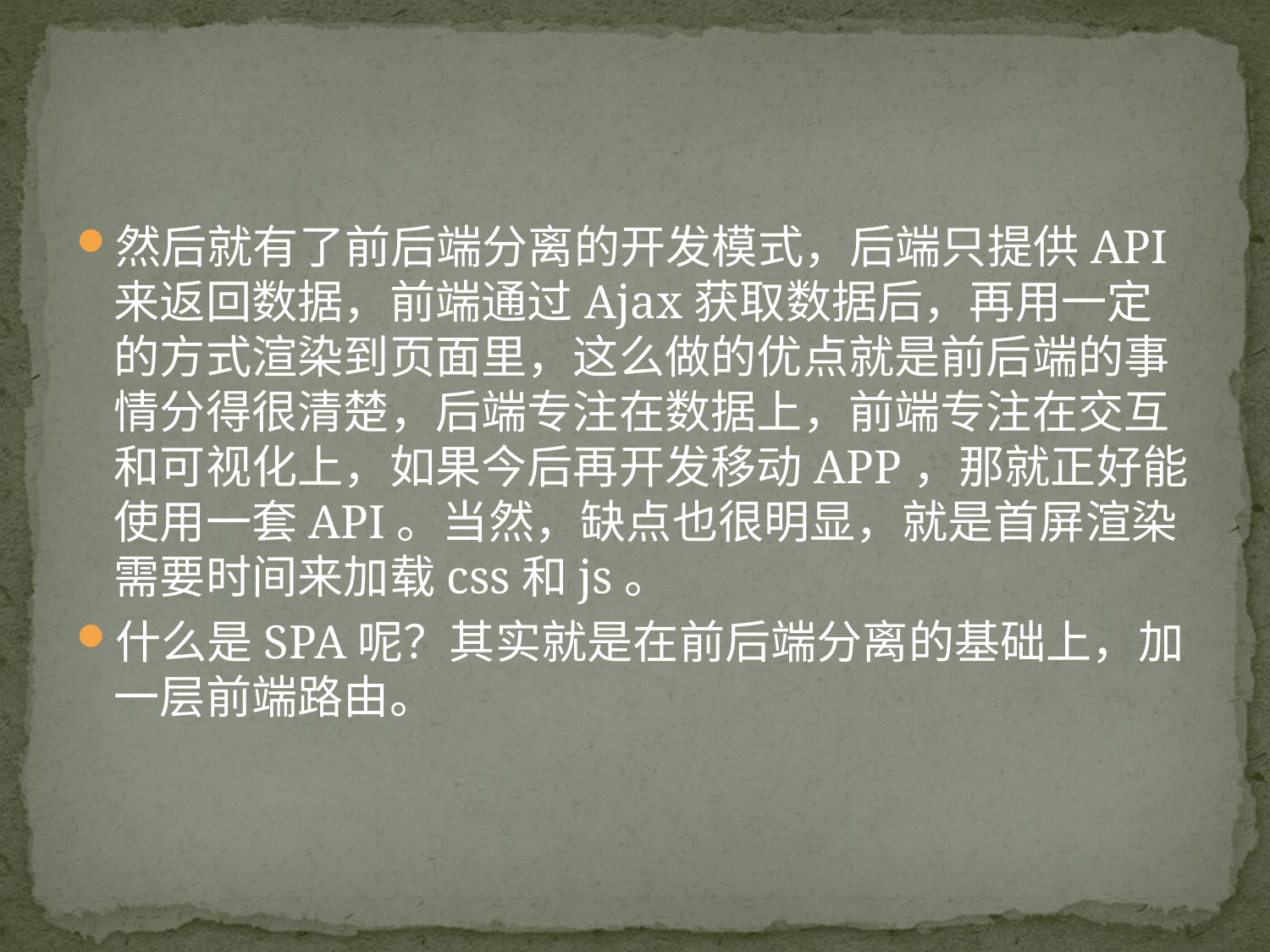

#
然后就有了前后端分离的开发模式，后端只提供API来返回数据，前端通过Ajax获取数据后，再用一定的方式渲染到页面里，这么做的优点就是前后端的事情分得很清楚，后端专注在数据上，前端专注在交互和可视化上，如果今后再开发移动APP，那就正好能使用一套API。当然，缺点也很明显，就是首屏渲染需要时间来加载css和js。
什么是SPA呢？其实就是在前后端分离的基础上，加一层前端路由。